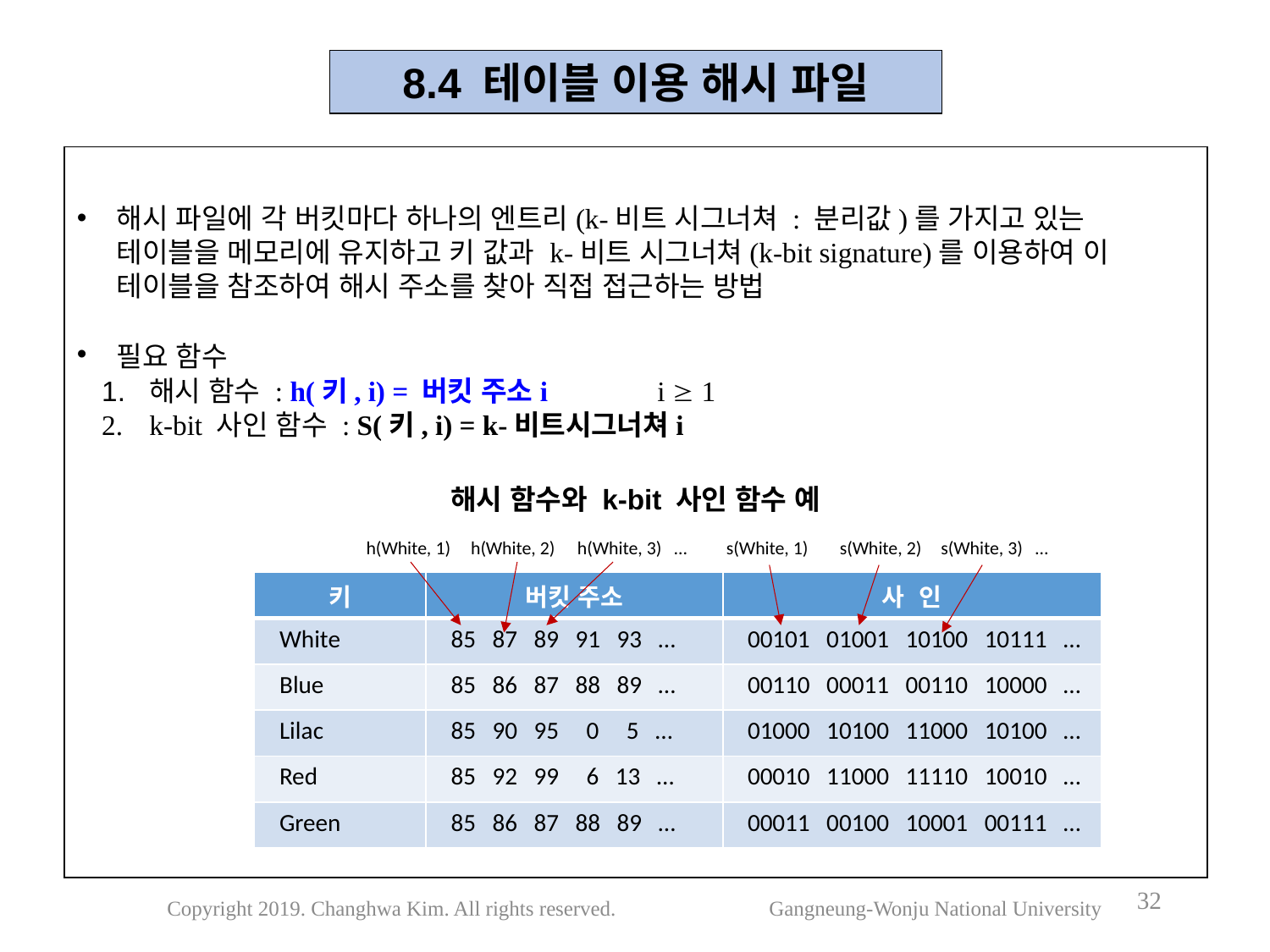

8.4 테이블 이용 해시 파일

해시 파일에 각 버킷마다 하나의 엔트리(k-비트 시그너쳐 : 분리값)를 가지고 있는 테이블을 메모리에 유지하고 키 값과 k-비트 시그너쳐(k-bit signature)를 이용하여 이 테이블을 참조하여 해시 주소를 찾아 직접 접근하는 방법

필요 함수
해시 함수 : h(키, i) = 버킷 주소i	i ≥ 1
k-bit 사인 함수 : S(키, i) = k-비트시그너쳐i

해시 함수와 k-bit 사인 함수 예
h(White, 1)
h(White, 2)
h(White, 3)   …
s(White, 1)
s(White, 2)
s(White, 3)   …
| 키 | 버킷 주소 | 사 인 |
| --- | --- | --- |
| White | 85 87 89 91 93 … | 00101 01001 10100 10111 … |
| Blue | 85 86 87 88 89 … | 00110 00011 00110 10000 … |
| Lilac | 85 90 95 0 5 … | 01000 10100 11000 10100 … |
| Red | 85 92 99 6 13 … | 00010 11000 11110 10010 … |
| Green | 85 86 87 88 89 … | 00011 00100 10001 00111 … |
32
Copyright 2019. Changhwa Kim. All rights reserved.                             Gangneung-Wonju National University